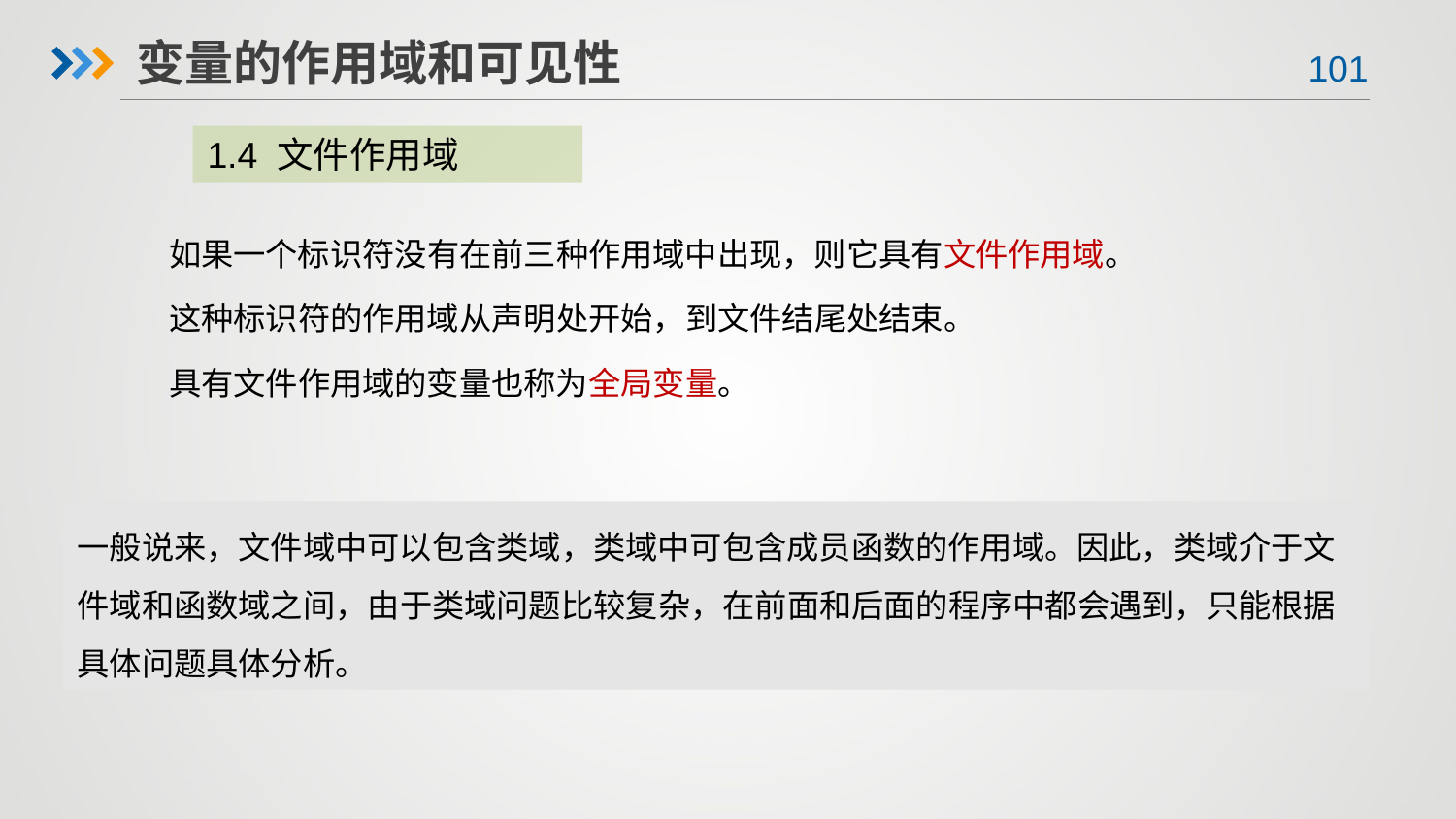

变量的作用域和可见性
1.4 文件作用域
如果一个标识符没有在前三种作用域中出现，则它具有文件作用域。
这种标识符的作用域从声明处开始，到文件结尾处结束。
具有文件作用域的变量也称为全局变量。
一般说来，文件域中可以包含类域，类域中可包含成员函数的作用域。因此，类域介于文件域和函数域之间，由于类域问题比较复杂，在前面和后面的程序中都会遇到，只能根据具体问题具体分析。